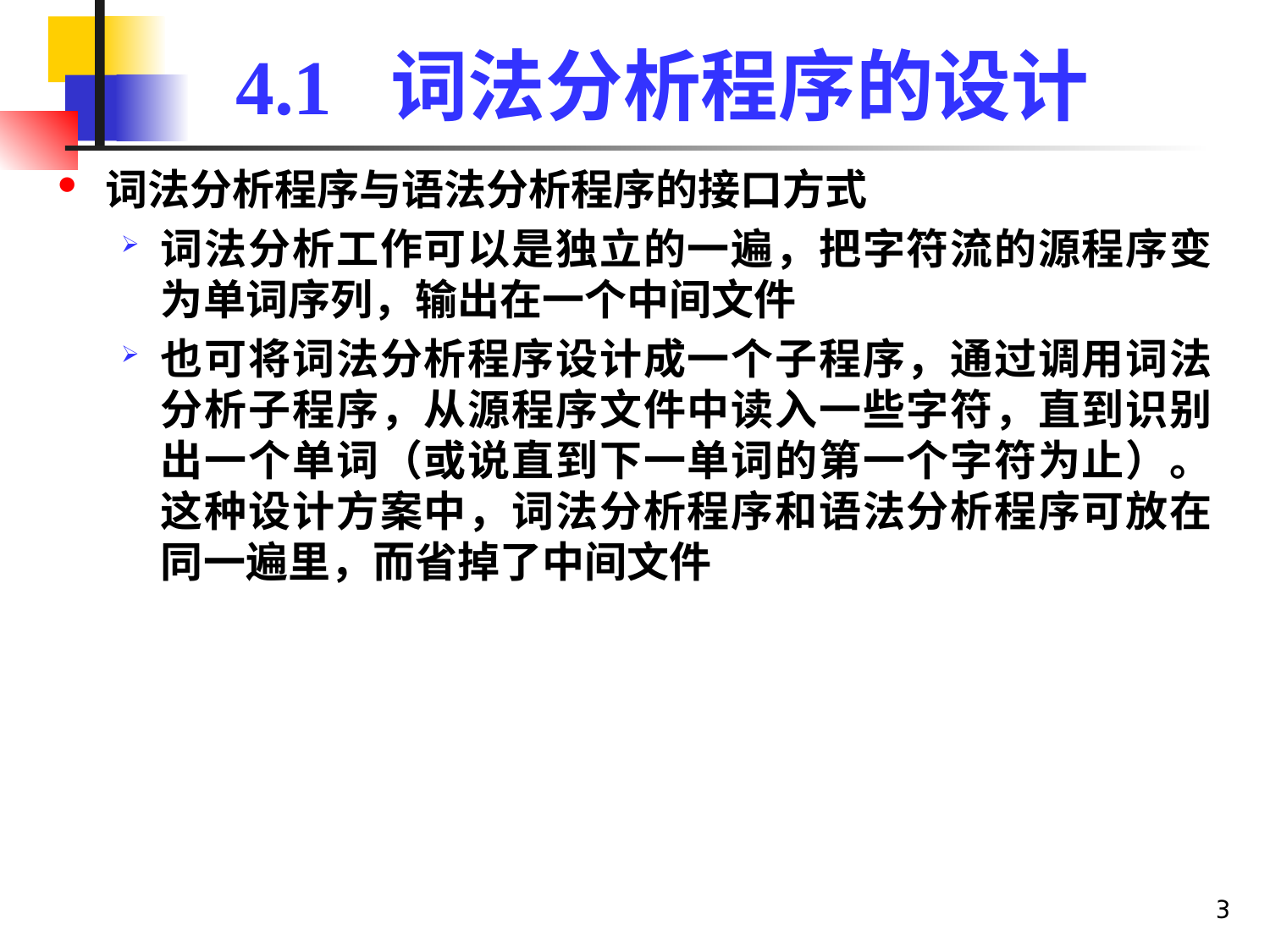

# 4.1  词法分析程序的设计
词法分析程序与语法分析程序的接口方式
词法分析工作可以是独立的一遍，把字符流的源程序变为单词序列，输出在一个中间文件
也可将词法分析程序设计成一个子程序，通过调用词法分析子程序，从源程序文件中读入一些字符，直到识别出一个单词（或说直到下一单词的第一个字符为止）。这种设计方案中，词法分析程序和语法分析程序可放在同一遍里，而省掉了中间文件

3